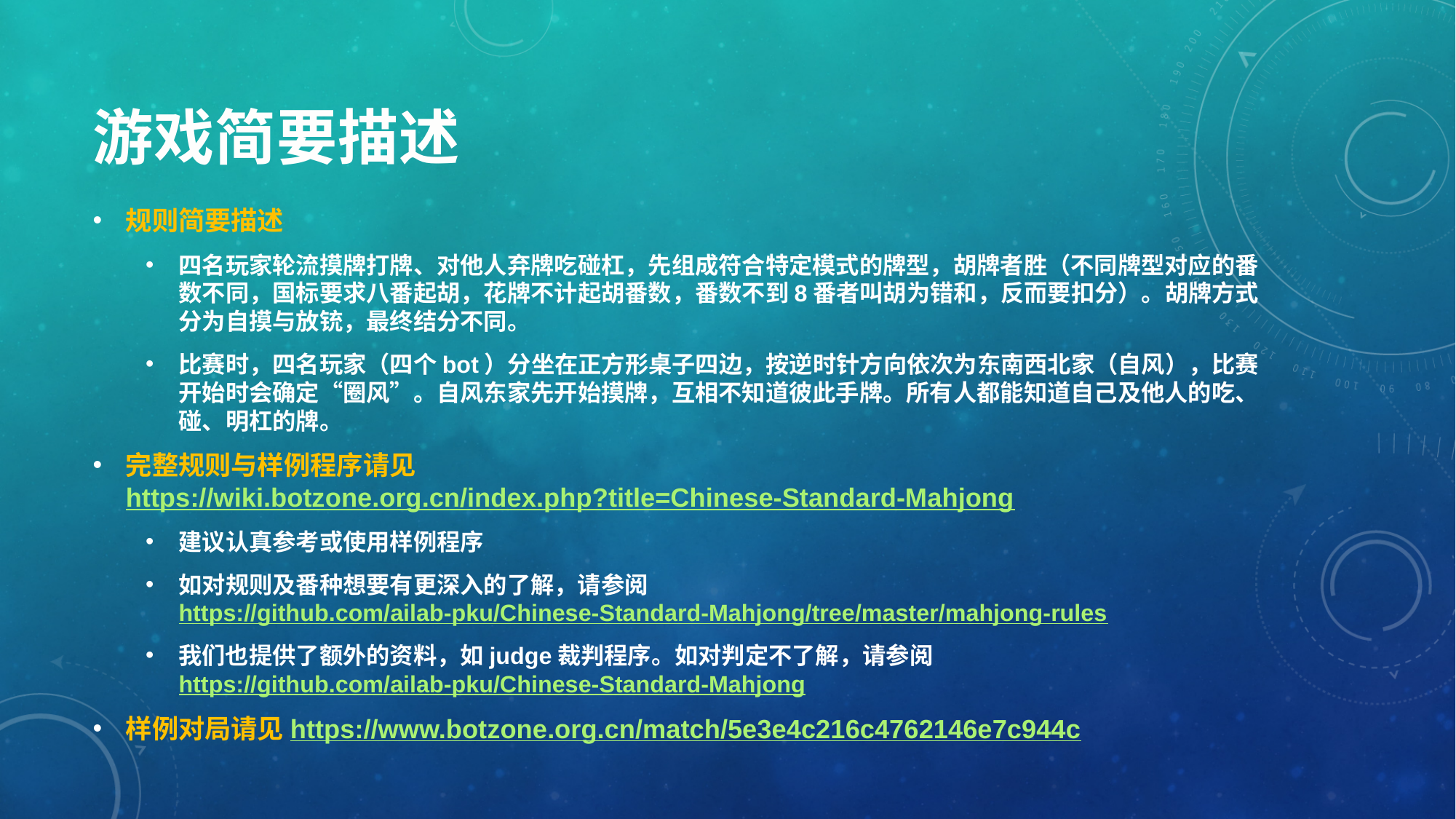

# 游戏简要描述
规则简要描述
四名玩家轮流摸牌打牌、对他人弃牌吃碰杠，先组成符合特定模式的牌型，胡牌者胜（不同牌型对应的番数不同，国标要求八番起胡，花牌不计起胡番数，番数不到8番者叫胡为错和，反而要扣分）。胡牌方式分为自摸与放铳，最终结分不同。
比赛时，四名玩家（四个bot）分坐在正方形桌子四边，按逆时针方向依次为东南西北家（自风），比赛开始时会确定“圈风”。自风东家先开始摸牌，互相不知道彼此手牌。所有人都能知道自己及他人的吃、碰、明杠的牌。
完整规则与样例程序请见https://wiki.botzone.org.cn/index.php?title=Chinese-Standard-Mahjong
建议认真参考或使用样例程序
如对规则及番种想要有更深入的了解，请参阅https://github.com/ailab-pku/Chinese-Standard-Mahjong/tree/master/mahjong-rules
我们也提供了额外的资料，如judge裁判程序。如对判定不了解，请参阅https://github.com/ailab-pku/Chinese-Standard-Mahjong
样例对局请见https://www.botzone.org.cn/match/5e3e4c216c4762146e7c944c